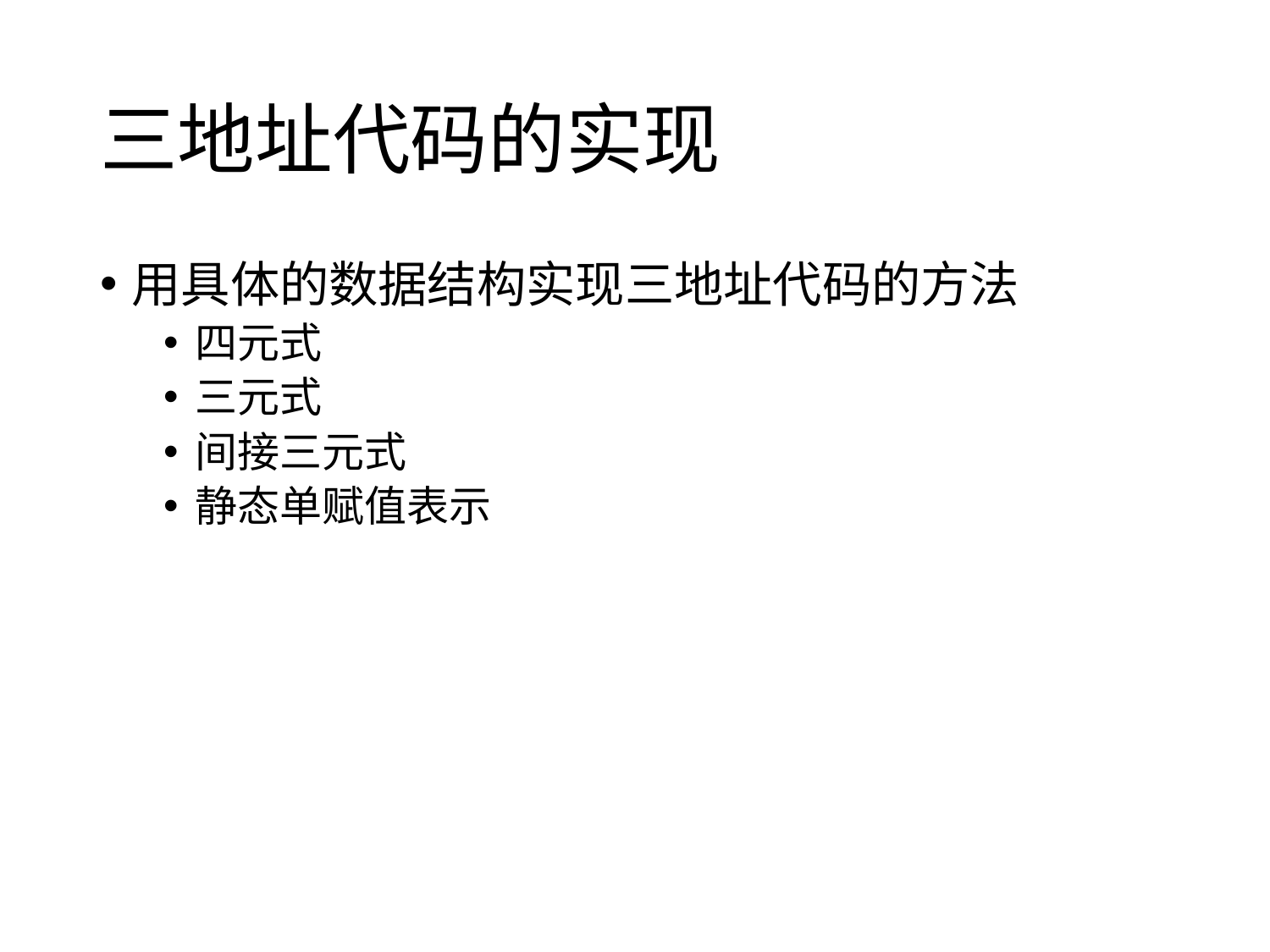

# 三地址代码的实现
用具体的数据结构实现三地址代码的方法
四元式
三元式
间接三元式
静态单赋值表示